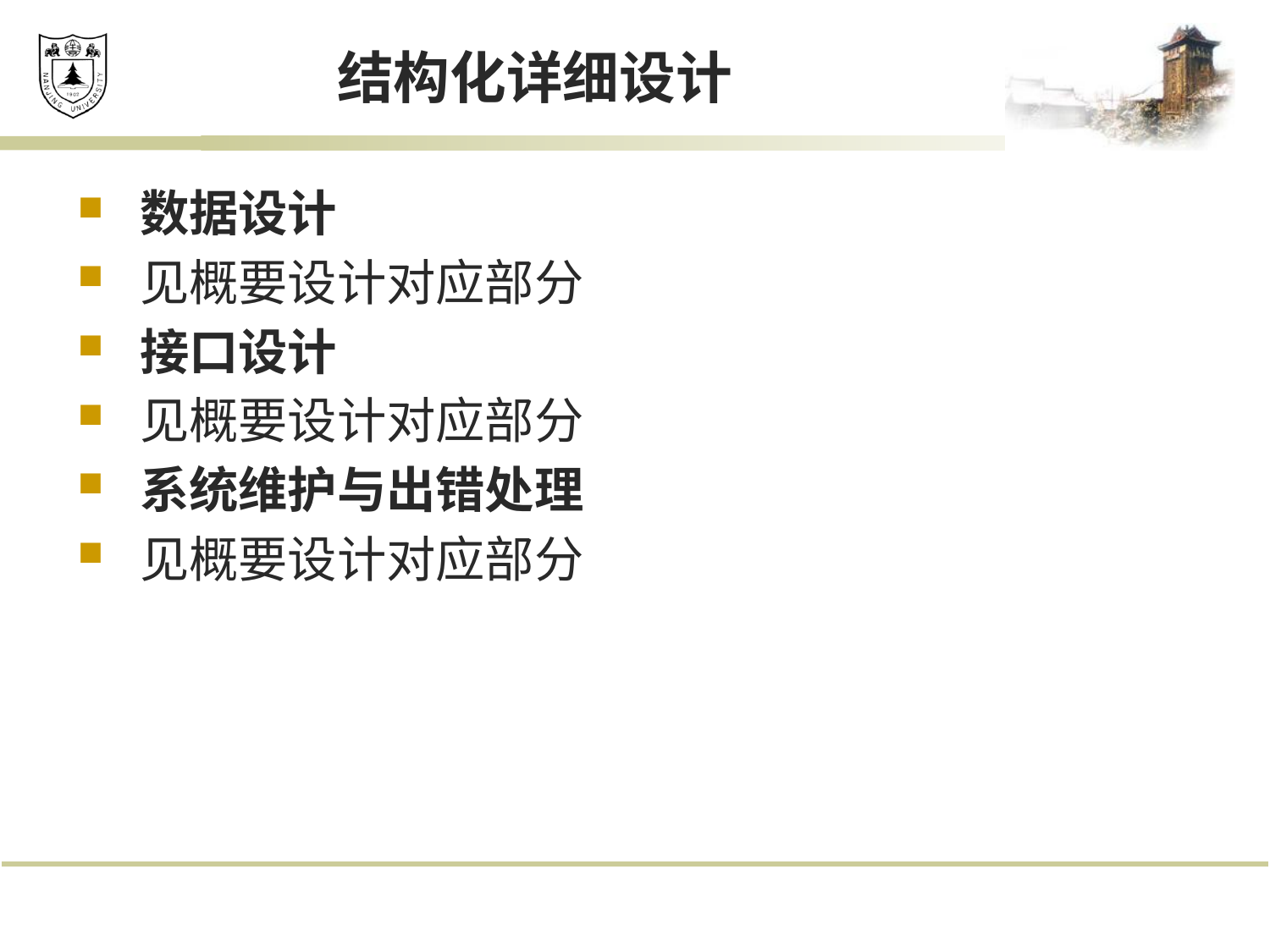

# 结构化详细设计
数据设计
见概要设计对应部分
接口设计
见概要设计对应部分
系统维护与出错处理
见概要设计对应部分